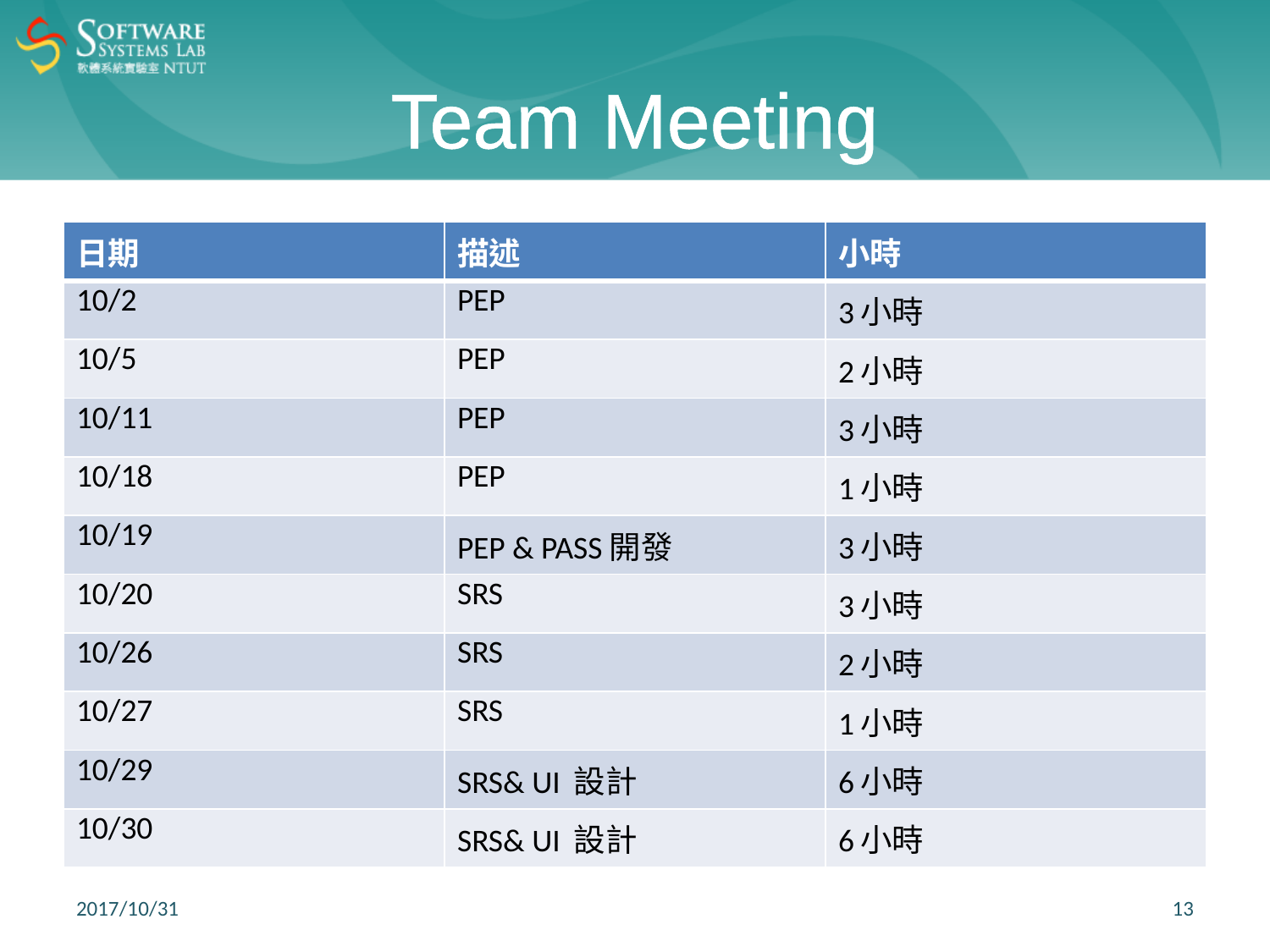

# Team Meeting
| 日期 | 描述 | 小時 |
| --- | --- | --- |
| 10/2 | PEP | 3小時 |
| 10/5 | PEP | 2小時 |
| 10/11 | PEP | 3小時 |
| 10/18 | PEP | 1小時 |
| 10/19 | PEP & PASS開發 | 3小時 |
| 10/20 | SRS | 3小時 |
| 10/26 | SRS | 2小時 |
| 10/27 | SRS | 1小時 |
| 10/29 | SRS& UI 設計 | 6小時 |
| 10/30 | SRS& UI 設計 | 6小時 |
2017/10/31
13